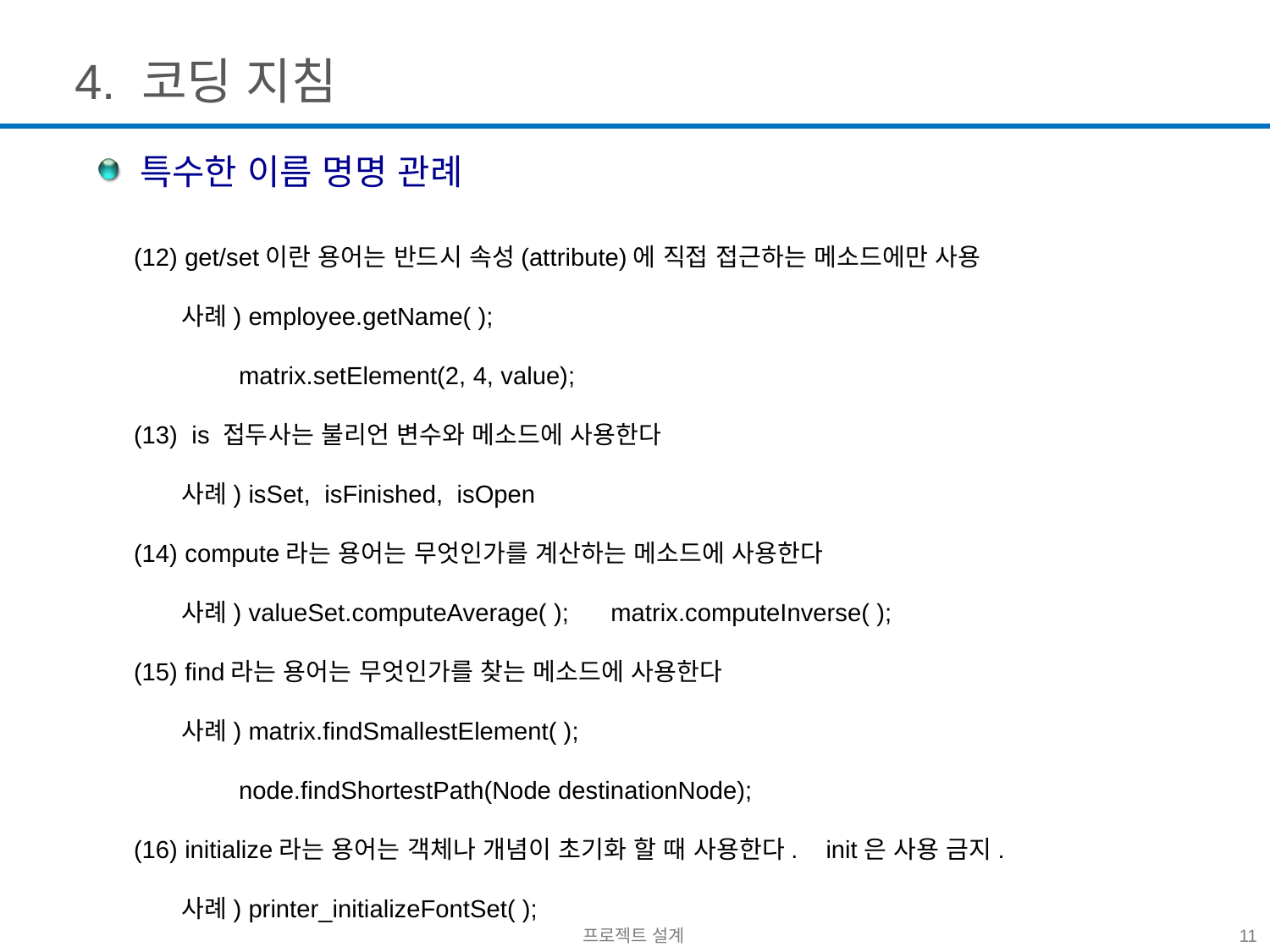

4. 코딩 지침
 특수한 이름 명명 관례
(12) get/set이란 용어는 반드시 속성(attribute)에 직접 접근하는 메소드에만 사용
      사례) employee.getName( );
               matrix.setElement(2, 4, value);
(13)  is 접두사는 불리언 변수와 메소드에 사용한다
      사례) isSet,  isFinished,  isOpen
(14) compute라는 용어는 무엇인가를 계산하는 메소드에 사용한다
      사례) valueSet.computeAverage( );      matrix.computeInverse( );
(15) find라는 용어는 무엇인가를 찾는 메소드에 사용한다
      사례) matrix.findSmallestElement( );
               node.findShortestPath(Node destinationNode);
(16) initialize라는 용어는 객체나 개념이 초기화 할 때 사용한다.    init은 사용 금지.
      사례) printer_initializeFontSet( );